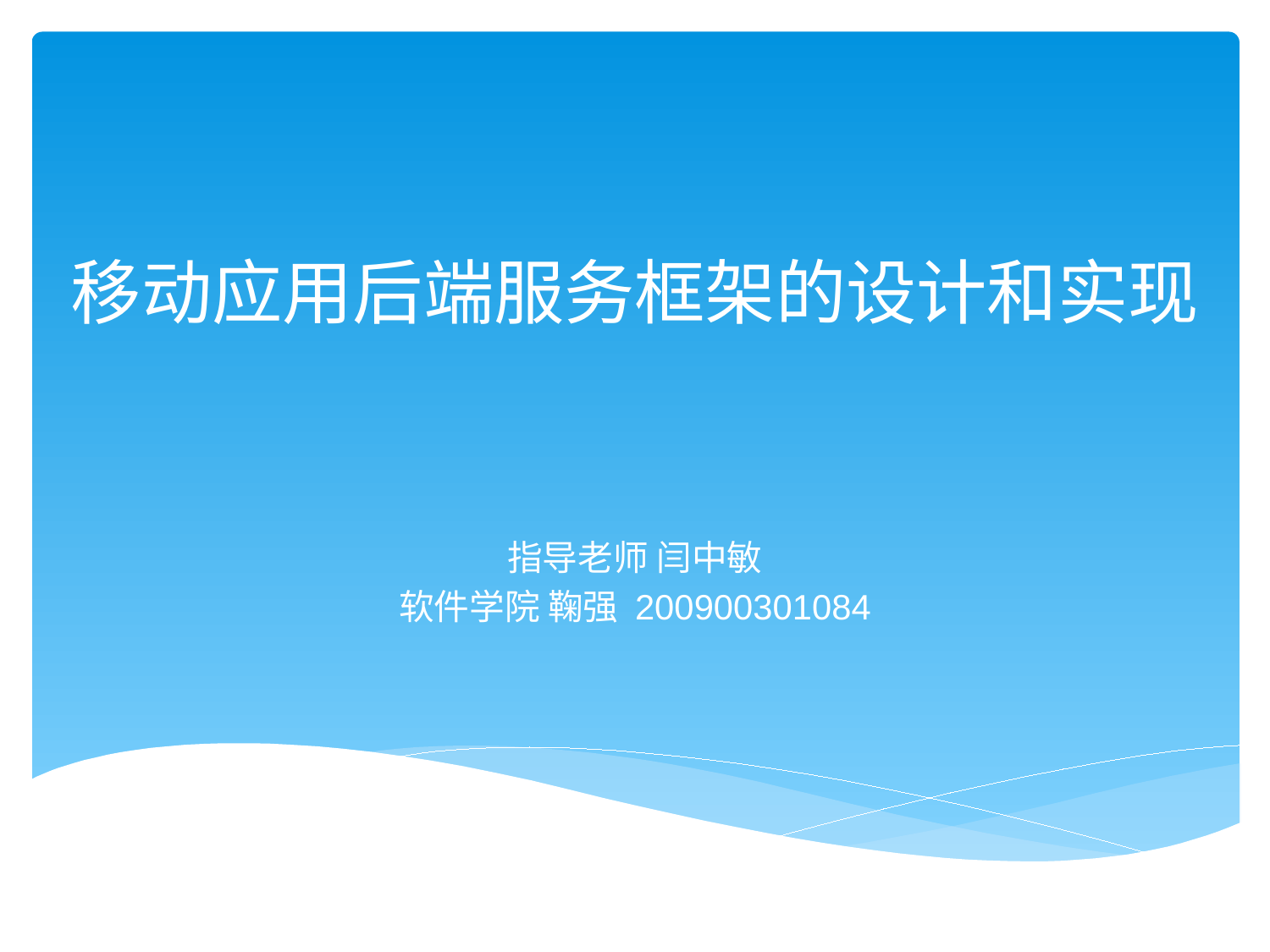

# 移动应用后端服务框架的设计和实现
指导老师 闫中敏
软件学院 鞠强 200900301084